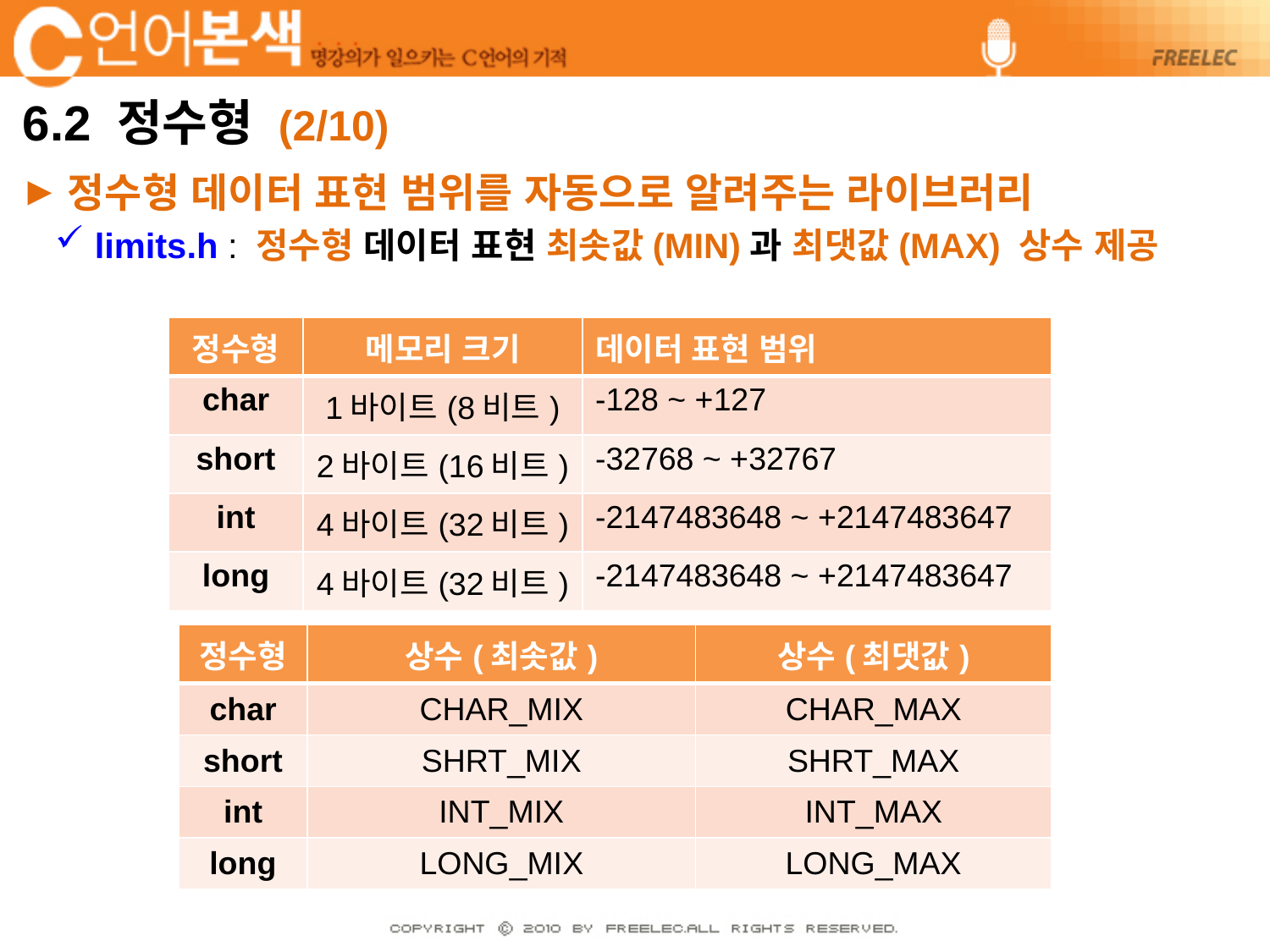

# 6.2 정수형 (2/10)
정수형 데이터 표현 범위를 자동으로 알려주는 라이브러리
limits.h : 정수형 데이터 표현 최솟값(MIN)과 최댓값(MAX) 상수 제공
| 정수형 | 메모리 크기 | 데이터 표현 범위 |
| --- | --- | --- |
| char | 1바이트(8비트) | -128 ~ +127 |
| short | 2바이트(16비트) | -32768 ~ +32767 |
| int | 4바이트(32비트) | -2147483648 ~ +2147483647 |
| long | 4바이트(32비트) | -2147483648 ~ +2147483647 |
| 정수형 | 상수(최솟값) | 상수(최댓값) |
| --- | --- | --- |
| char | CHAR\_MIX | CHAR\_MAX |
| short | SHRT\_MIX | SHRT\_MAX |
| int | INT\_MIX | INT\_MAX |
| long | LONG\_MIX | LONG\_MAX |